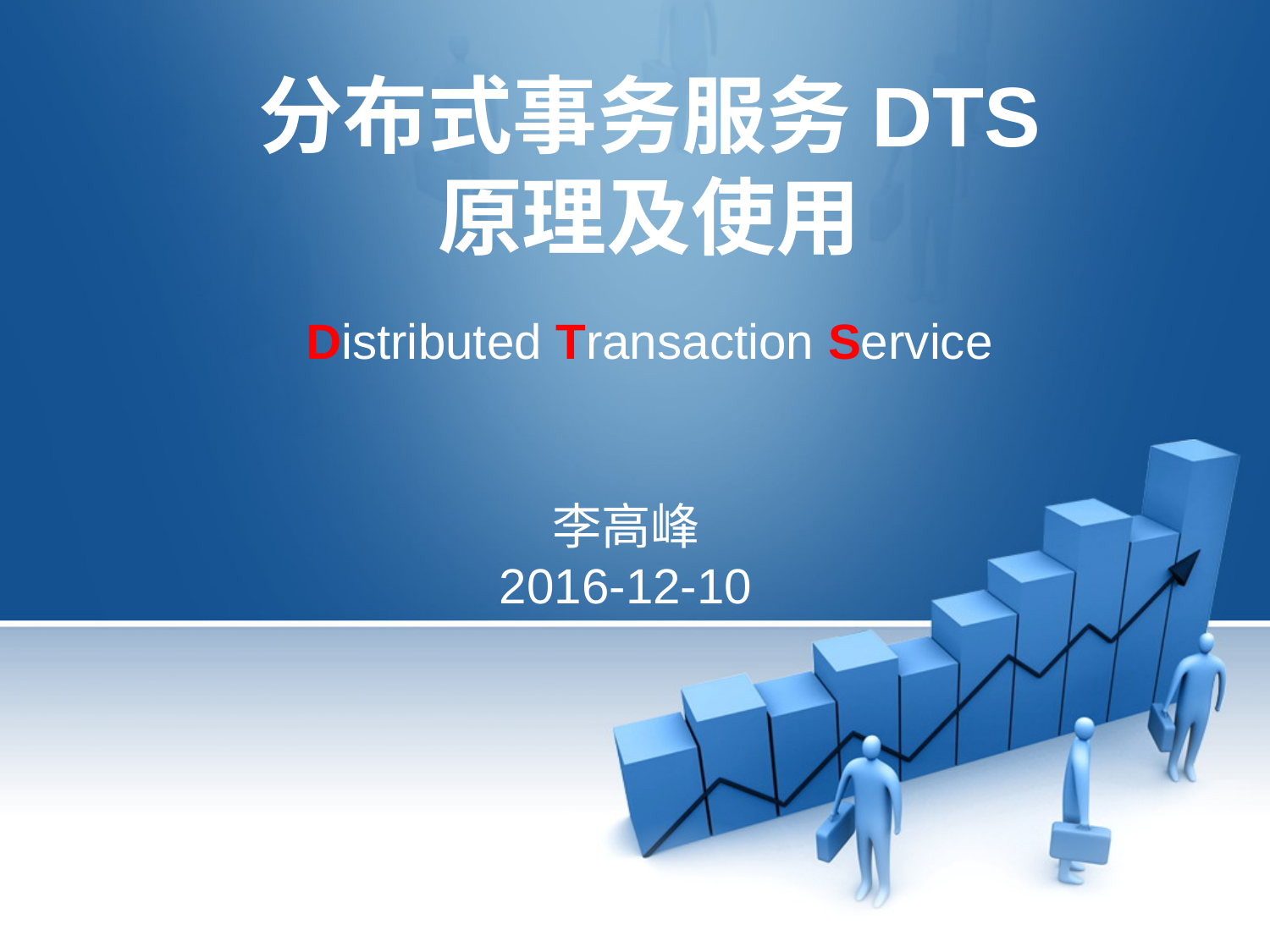

分布式事务服务DTS
原理及使用
Distributed Transaction Service
李高峰
2016-12-10